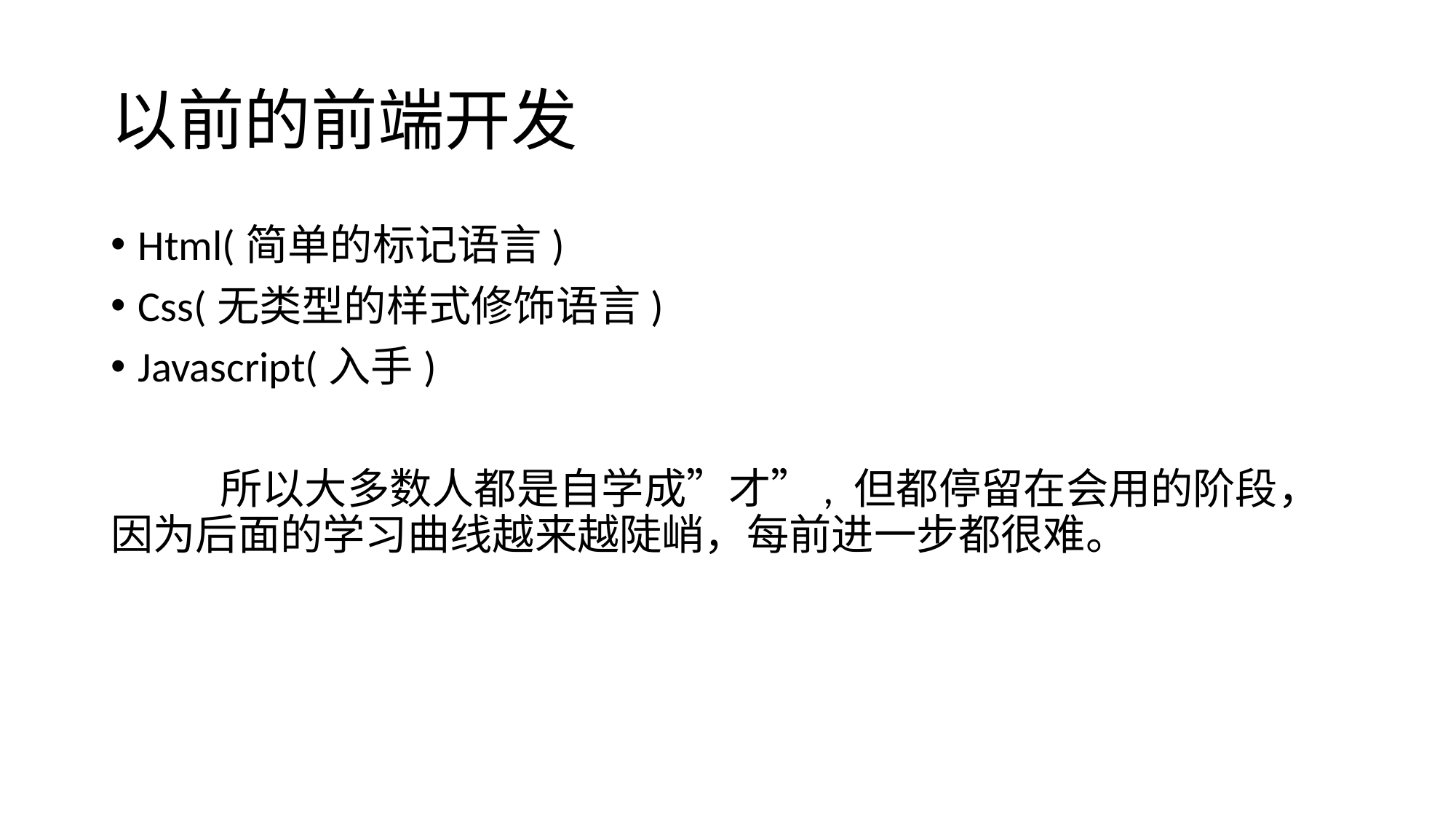

# 以前的前端开发
Html(简单的标记语言)
Css(无类型的样式修饰语言)
Javascript(入手)

	所以大多数人都是自学成”才”, 但都停留在会用的阶段，因为后面的学习曲线越来越陡峭，每前进一步都很难。